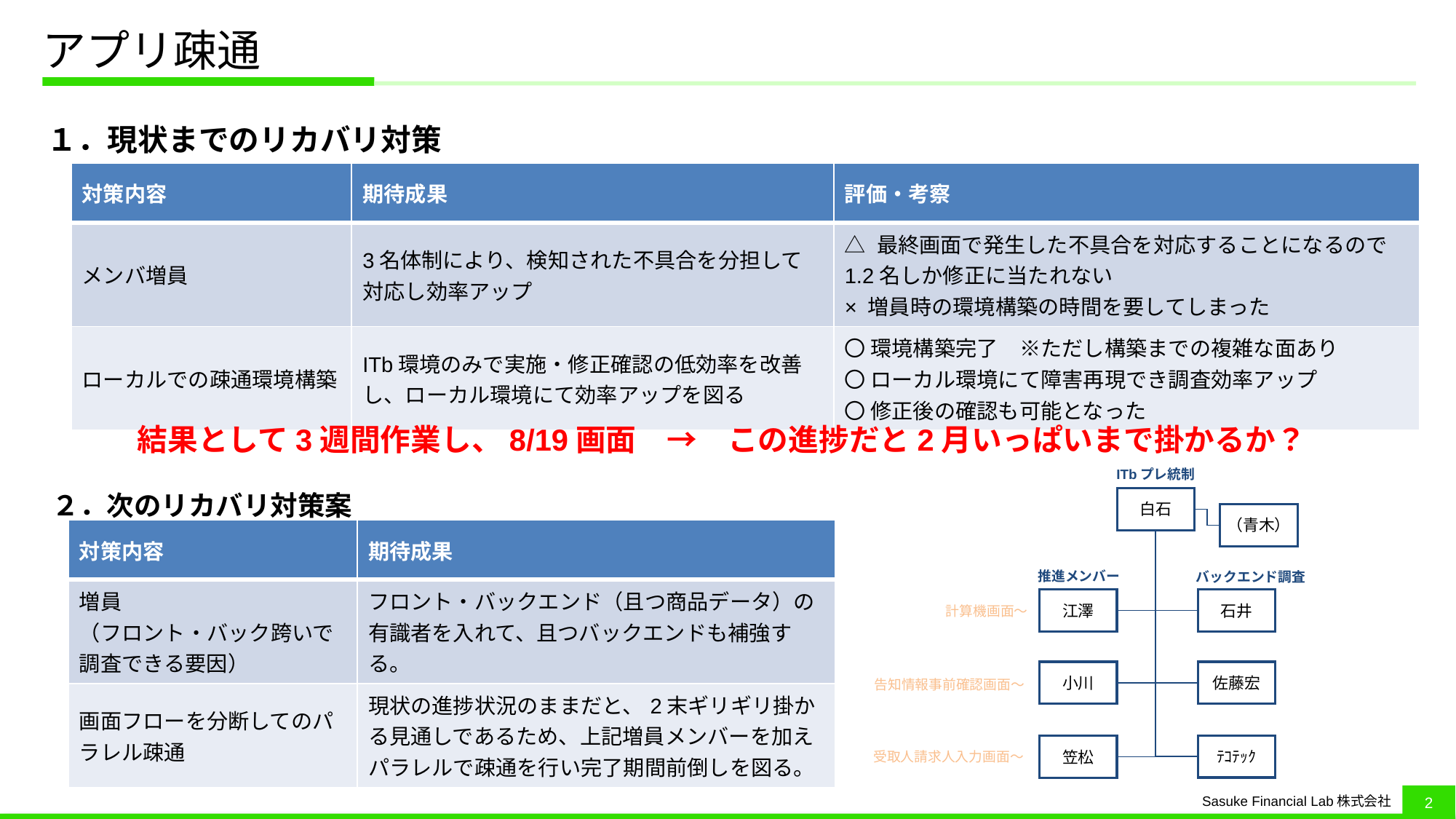

# アプリ疎通
１．現状までのリカバリ対策
| 対策内容 | 期待成果 | 評価・考察 |
| --- | --- | --- |
| メンバ増員 | 3名体制により、検知された不具合を分担して 対応し効率アップ | △ 最終画面で発生した不具合を対応することになるので1.2名しか修正に当たれない × 増員時の環境構築の時間を要してしまった |
| ローカルでの疎通環境構築 | ITb環境のみで実施・修正確認の低効率を改善し、ローカル環境にて効率アップを図る | 〇 環境構築完了　※ただし構築までの複雑な面あり 〇 ローカル環境にて障害再現でき調査効率アップ 〇 修正後の確認も可能となった |
結果として3週間作業し、8/19画面　→　この進捗だと2月いっぱいまで掛かるか？
ITbプレ統制
２．次のリカバリ対策案
白石
（青木）
| 対策内容 | 期待成果 |
| --- | --- |
| 増員 （フロント・バック跨いで調査できる要因） | フロント・バックエンド（且つ商品データ）の有識者を入れて、且つバックエンドも補強する。 |
| 画面フローを分断してのパラレル疎通 | 現状の進捗状況のままだと、2末ギリギリ掛かる見通しであるため、上記増員メンバーを加えパラレルで疎通を行い完了期間前倒しを図る。 |
推進メンバー
バックエンド調査
江澤
石井
計算機画面～
小川
佐藤宏
告知情報事前確認画面～
ﾃｺﾃｯｸ
笠松
受取人請求人入力画面～
2
Sasuke Financial Lab株式会社